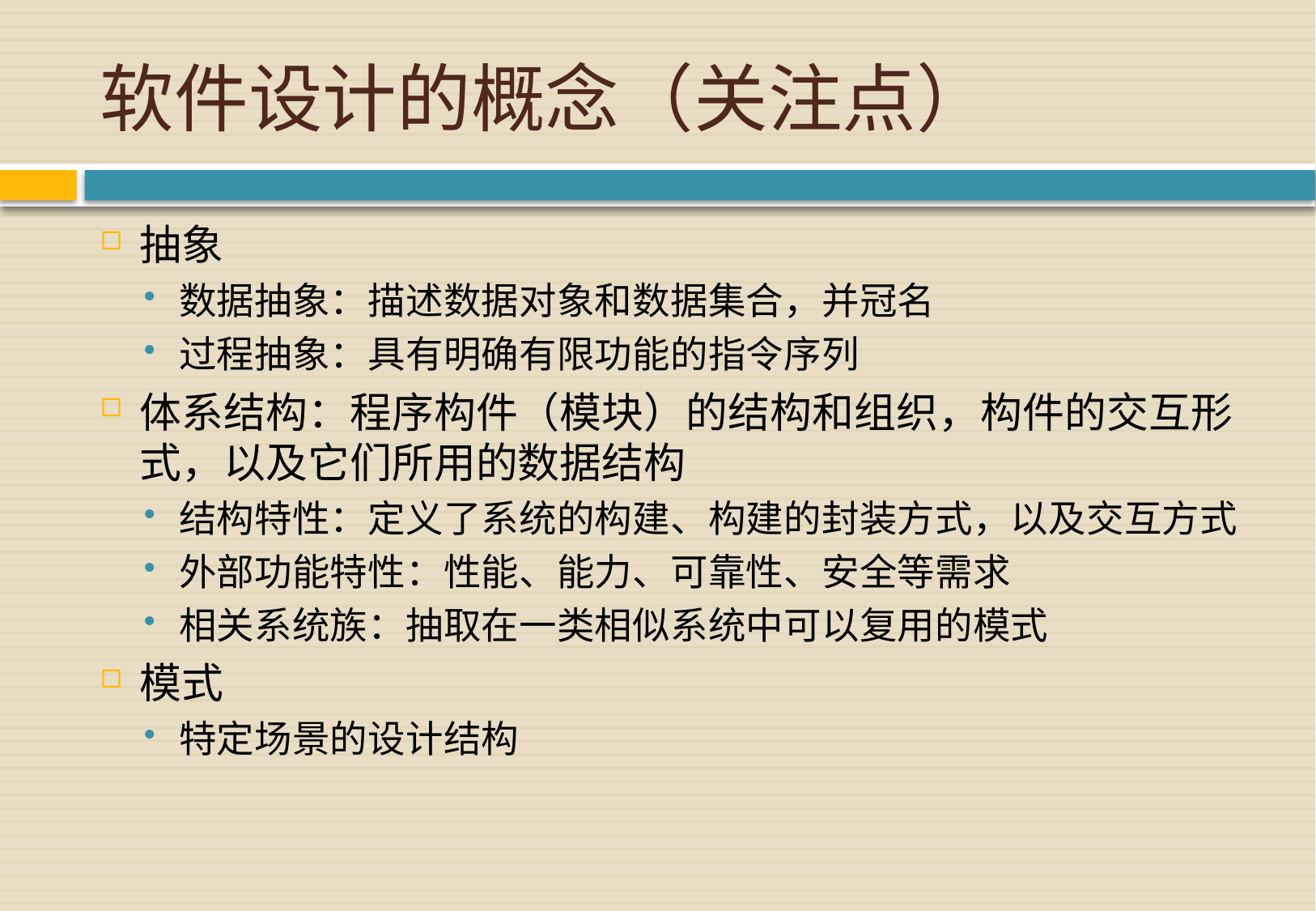

# 软件设计的概念（关注点）
抽象
数据抽象：描述数据对象和数据集合，并冠名
过程抽象：具有明确有限功能的指令序列
体系结构：程序构件（模块）的结构和组织，构件的交互形式，以及它们所用的数据结构
结构特性：定义了系统的构建、构建的封装方式，以及交互方式
外部功能特性：性能、能力、可靠性、安全等需求
相关系统族：抽取在一类相似系统中可以复用的模式
模式
特定场景的设计结构